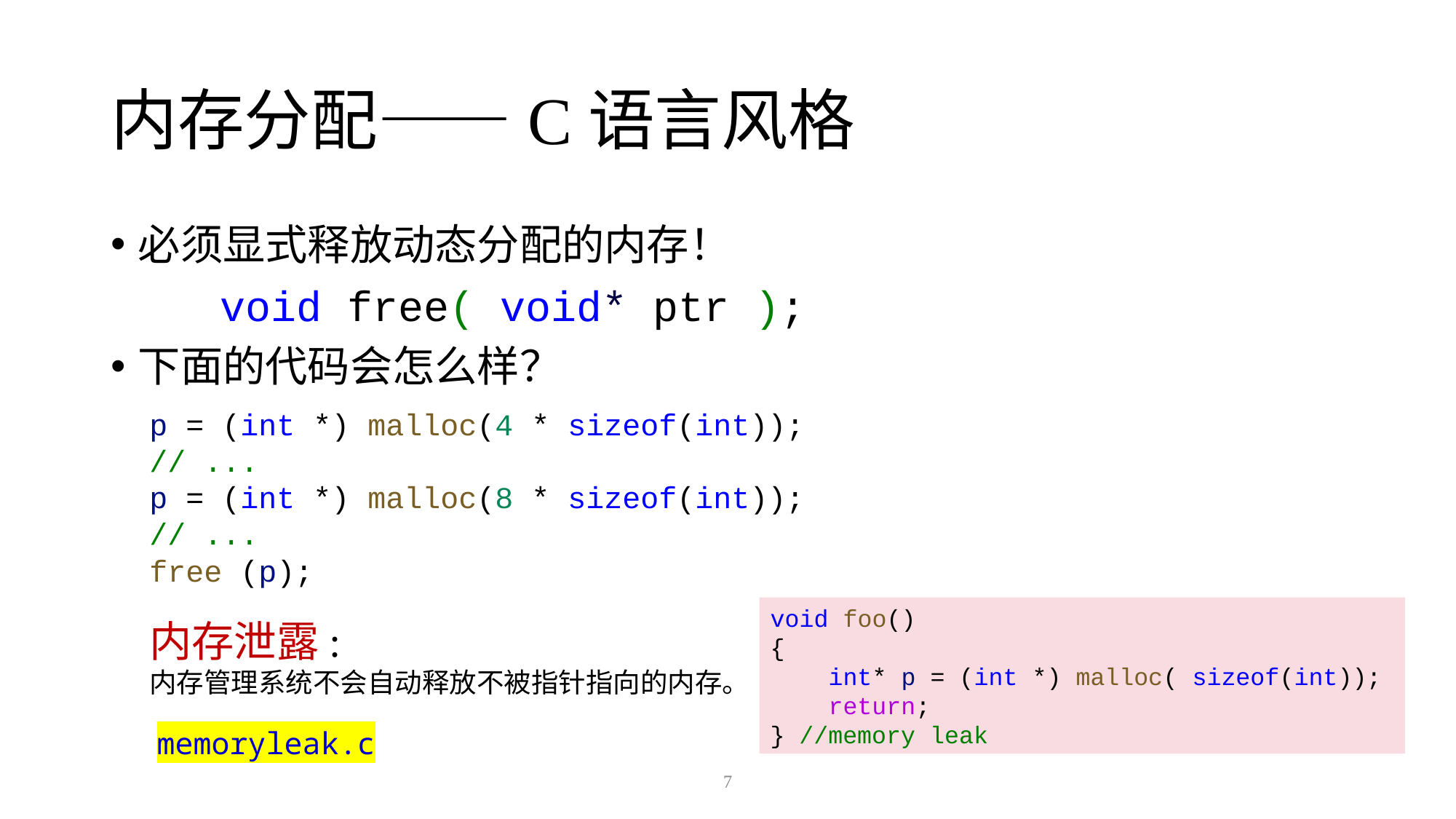

# 内存分配——C语言风格
必须显式释放动态分配的内存！
 	void free( void* ptr );
下面的代码会怎么样？
p = (int *) malloc(4 * sizeof(int));
// ...
p = (int *) malloc(8 * sizeof(int));
// ...
free (p);
void foo()
{
    int* p = (int *) malloc( sizeof(int));
    return;
} //memory leak
内存泄露:
内存管理系统不会自动释放不被指针指向的内存。
memoryleak.c
7